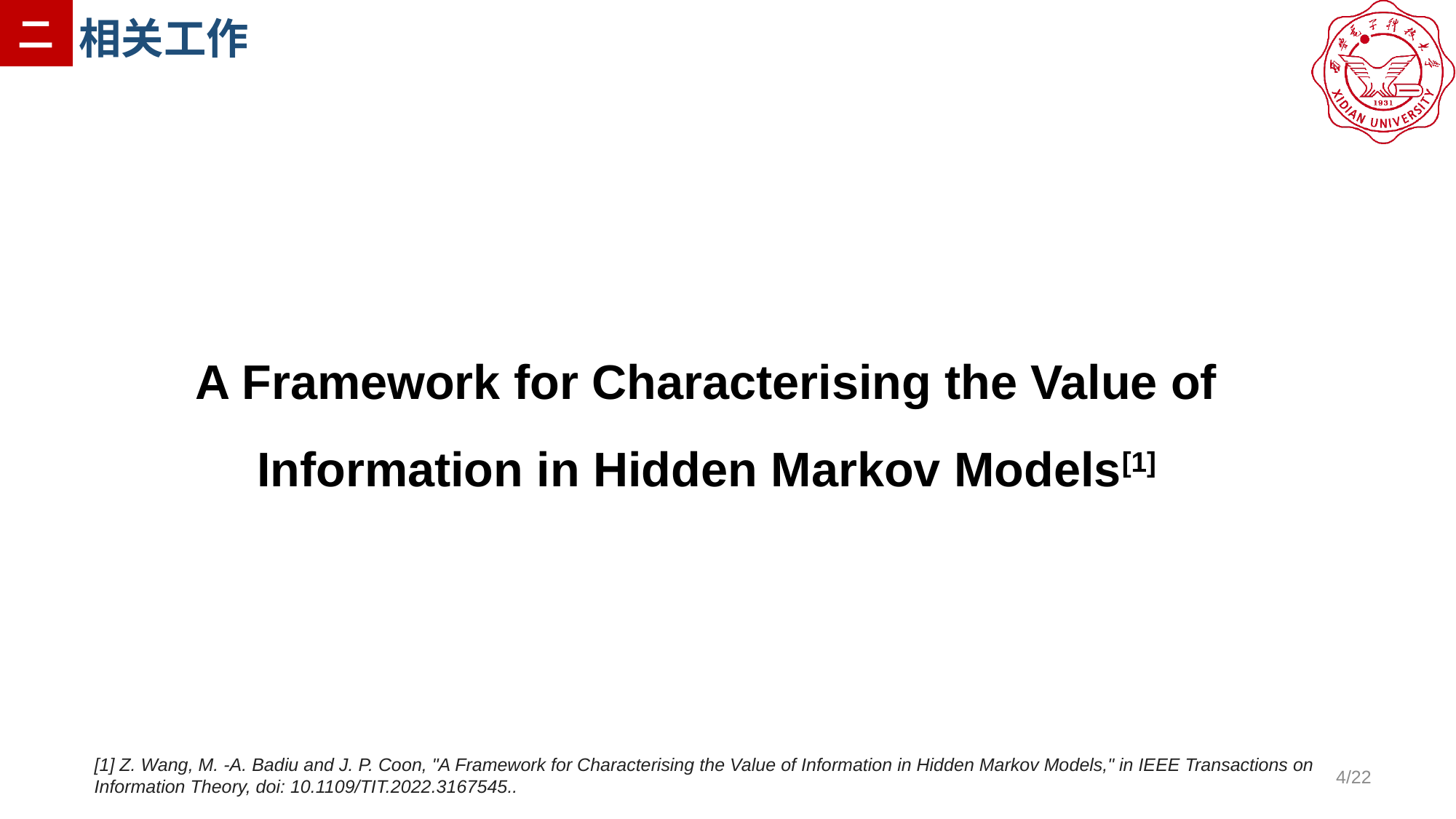

二
相关工作
A Framework for Characterising the Value of Information in Hidden Markov Models[1]
[1] Z. Wang, M. -A. Badiu and J. P. Coon, "A Framework for Characterising the Value of Information in Hidden Markov Models," in IEEE Transactions on Information Theory, doi: 10.1109/TIT.2022.3167545..
4/22